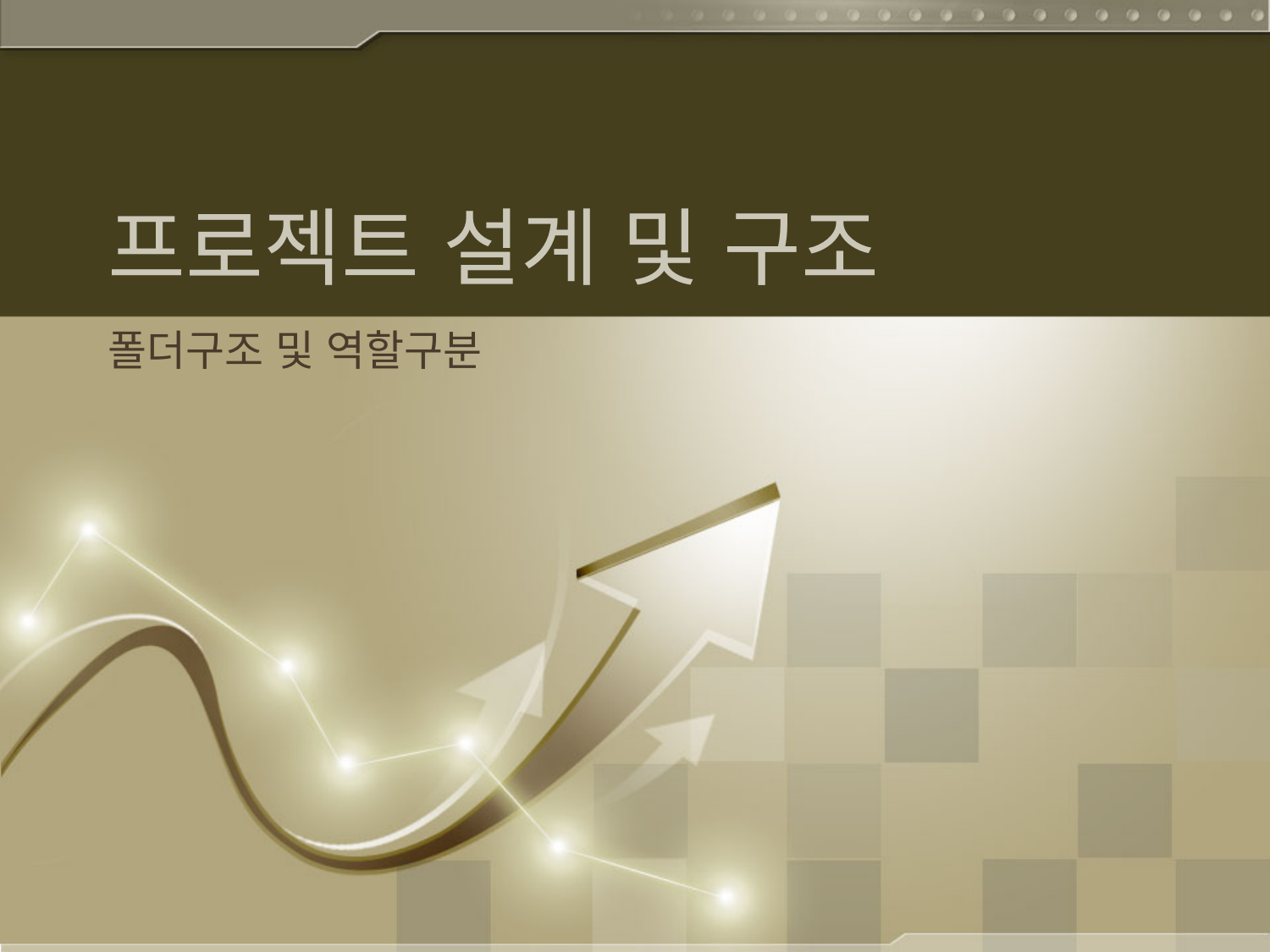

# 프로젝트 설계 및 구조
폴더구조 및 역할구분